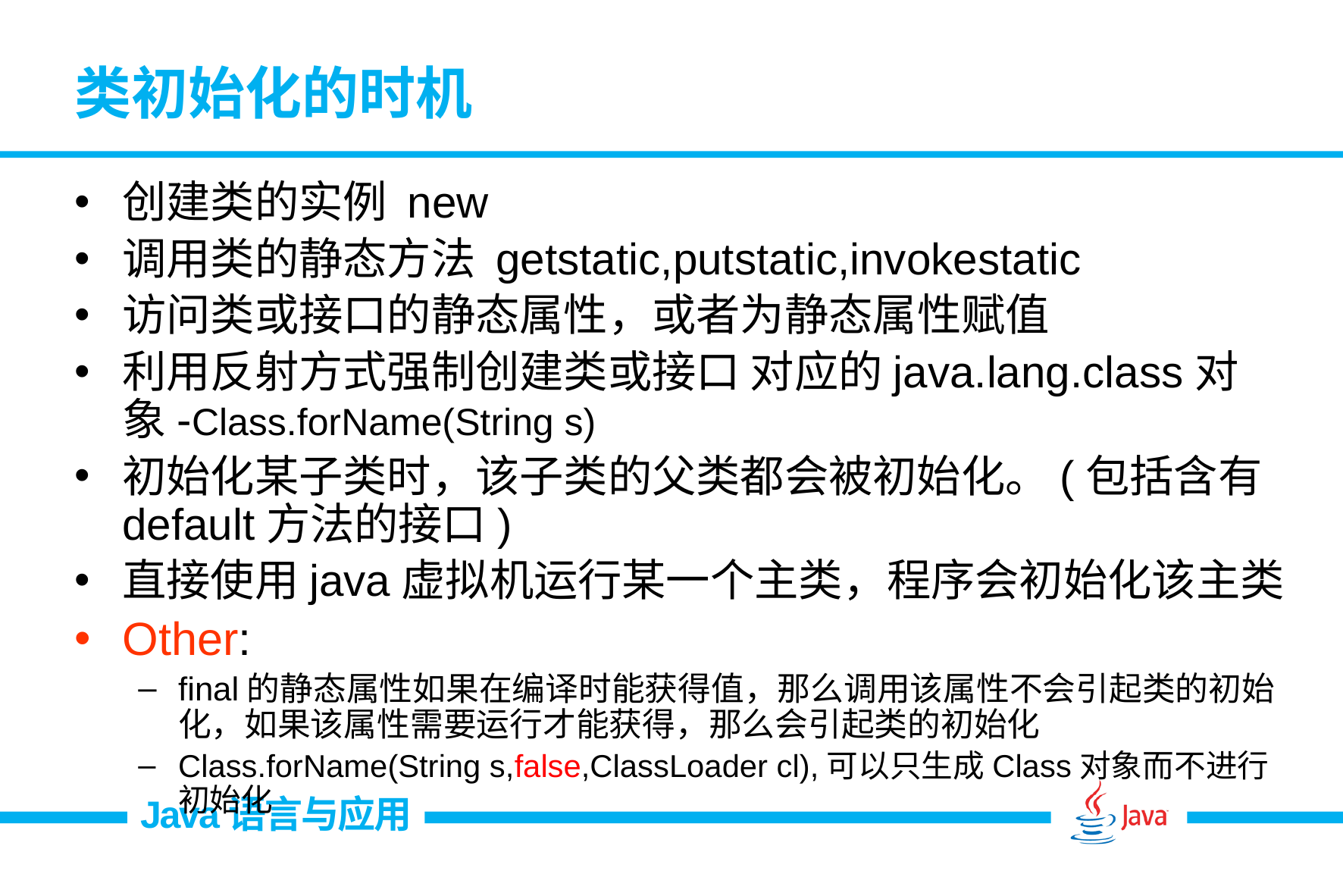

# 类初始化的时机
创建类的实例 new
调用类的静态方法 getstatic,putstatic,invokestatic
访问类或接口的静态属性，或者为静态属性赋值
利用反射方式强制创建类或接口 对应的java.lang.class对象-Class.forName(String s)
初始化某子类时，该子类的父类都会被初始化。(包括含有default方法的接口)
直接使用java虚拟机运行某一个主类，程序会初始化该主类
Other:
final的静态属性如果在编译时能获得值，那么调用该属性不会引起类的初始化，如果该属性需要运行才能获得，那么会引起类的初始化
Class.forName(String s,false,ClassLoader cl),可以只生成Class对象而不进行初始化